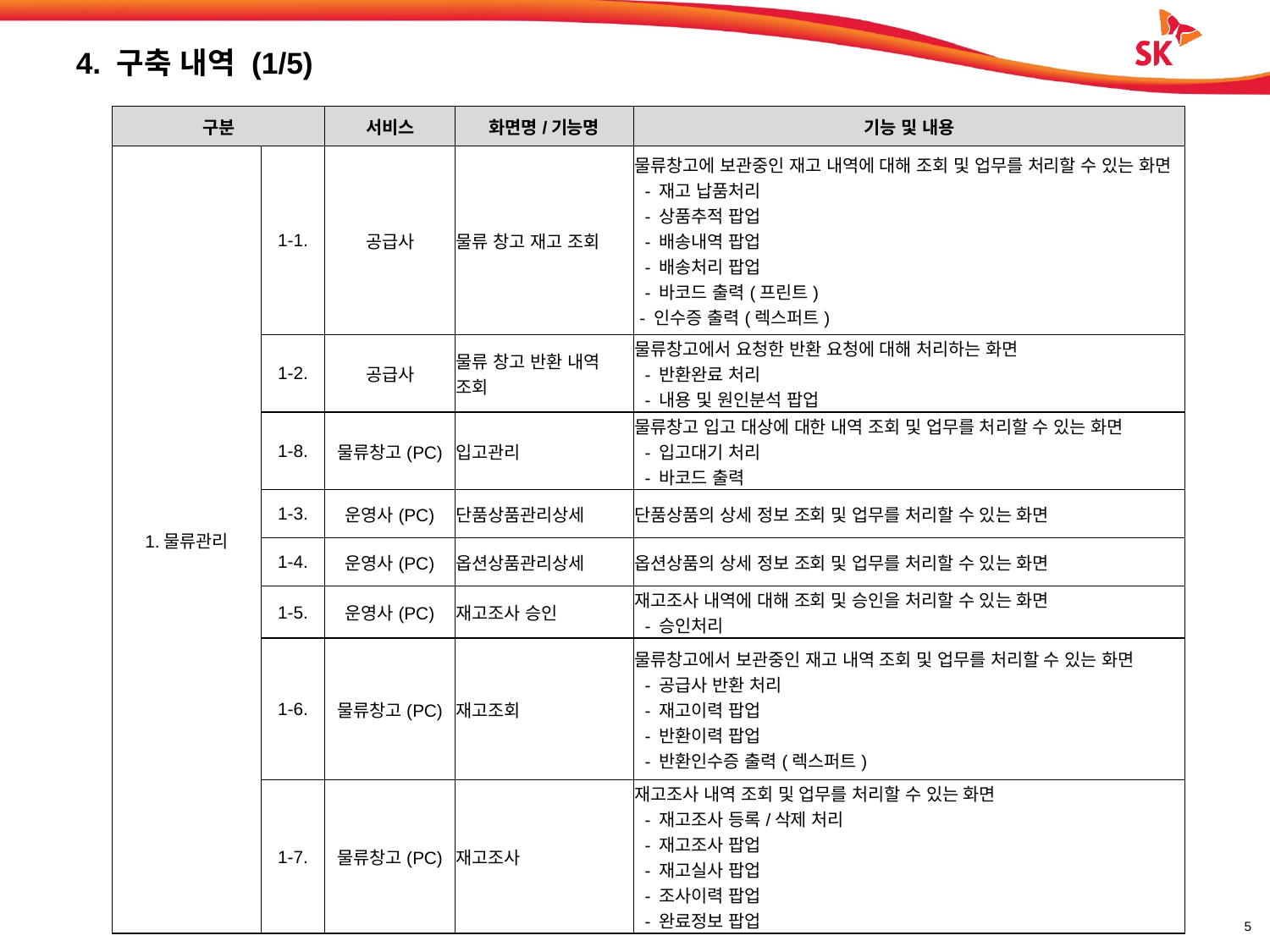

# 4. 구축 내역 (1/5)
| 구분 |  | 서비스 | 화면명/기능명 | 기능 및 내용 |
| --- | --- | --- | --- | --- |
| 1.물류관리 | 1-1. | 공급사 | 물류 창고 재고 조회 | 물류창고에 보관중인 재고 내역에 대해 조회 및 업무를 처리할 수 있는 화면 - 재고 납품처리 - 상품추적 팝업 - 배송내역 팝업 - 배송처리 팝업 - 바코드 출력(프린트) - 인수증 출력(렉스퍼트) |
|  | 1-2. | 공급사 | 물류 창고 반환 내역 조회 | 물류창고에서 요청한 반환 요청에 대해 처리하는 화면 - 반환완료 처리 - 내용 및 원인분석 팝업 |
|  | 1-8. | 물류창고(PC) | 입고관리 | 물류창고 입고 대상에 대한 내역 조회 및 업무를 처리할 수 있는 화면 - 입고대기 처리 - 바코드 출력 |
|  | 1-3. | 운영사(PC) | 단품상품관리상세 | 단품상품의 상세 정보 조회 및 업무를 처리할 수 있는 화면 |
|  | 1-4. | 운영사(PC) | 옵션상품관리상세 | 옵션상품의 상세 정보 조회 및 업무를 처리할 수 있는 화면 |
|  | 1-5. | 운영사(PC) | 재고조사 승인 | 재고조사 내역에 대해 조회 및 승인을 처리할 수 있는 화면 - 승인처리 |
|  | 1-6. | 물류창고(PC) | 재고조회 | 물류창고에서 보관중인 재고 내역 조회 및 업무를 처리할 수 있는 화면 - 공급사 반환 처리 - 재고이력 팝업 - 반환이력 팝업 - 반환인수증 출력(렉스퍼트) |
|  | 1-7. | 물류창고(PC) | 재고조사 | 재고조사 내역 조회 및 업무를 처리할 수 있는 화면 - 재고조사 등록/삭제 처리 - 재고조사 팝업 - 재고실사 팝업 - 조사이력 팝업 - 완료정보 팝업 |